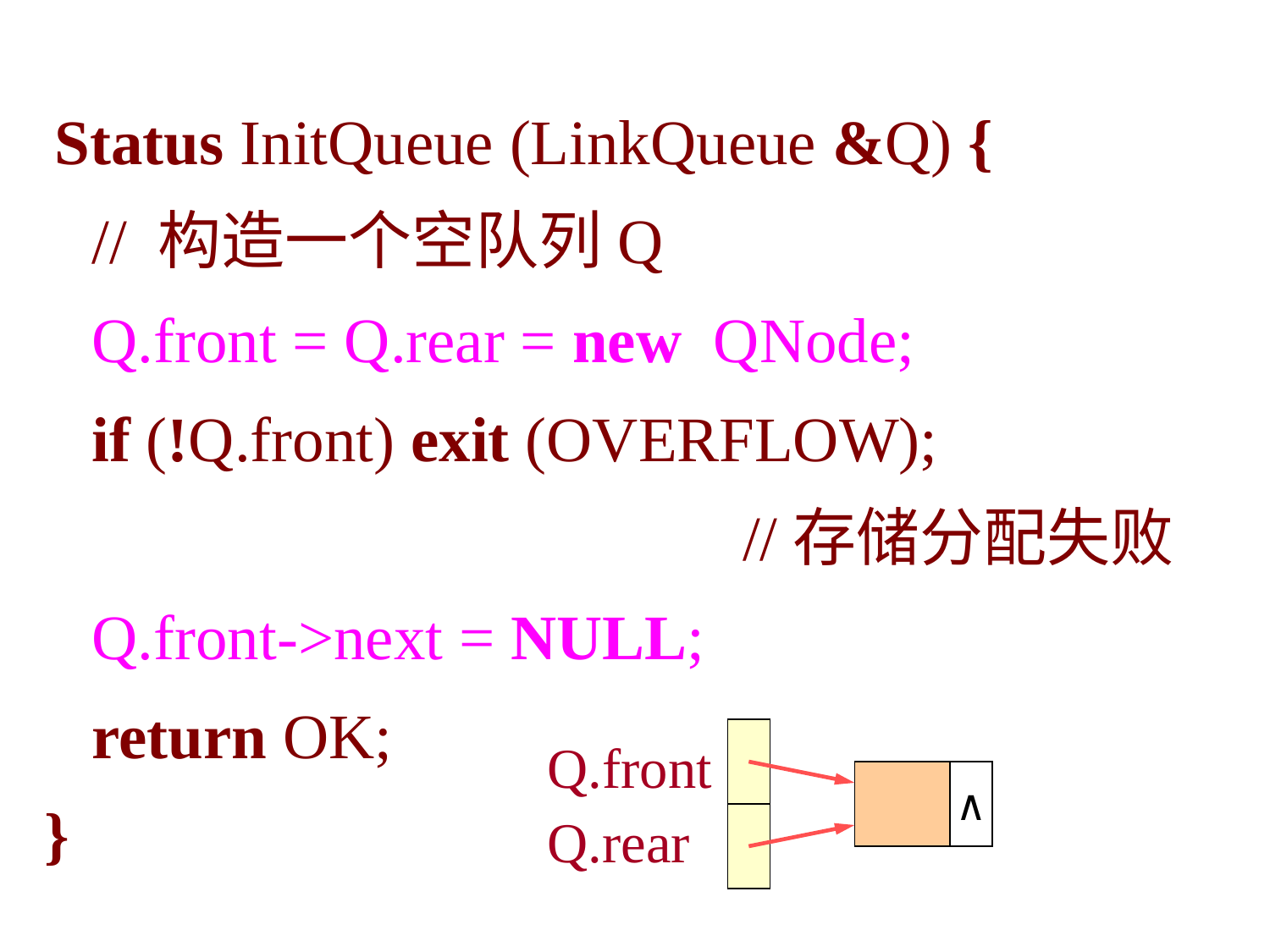

Status InitQueue (LinkQueue &Q) {
   // 构造一个空队列Q
   Q.front = Q.rear = new  QNode;
   if (!Q.front) exit (OVERFLOW);
                                            //存储分配失败
   Q.front->next = NULL;
   return OK;
}
Q.front
Q.rear

∧